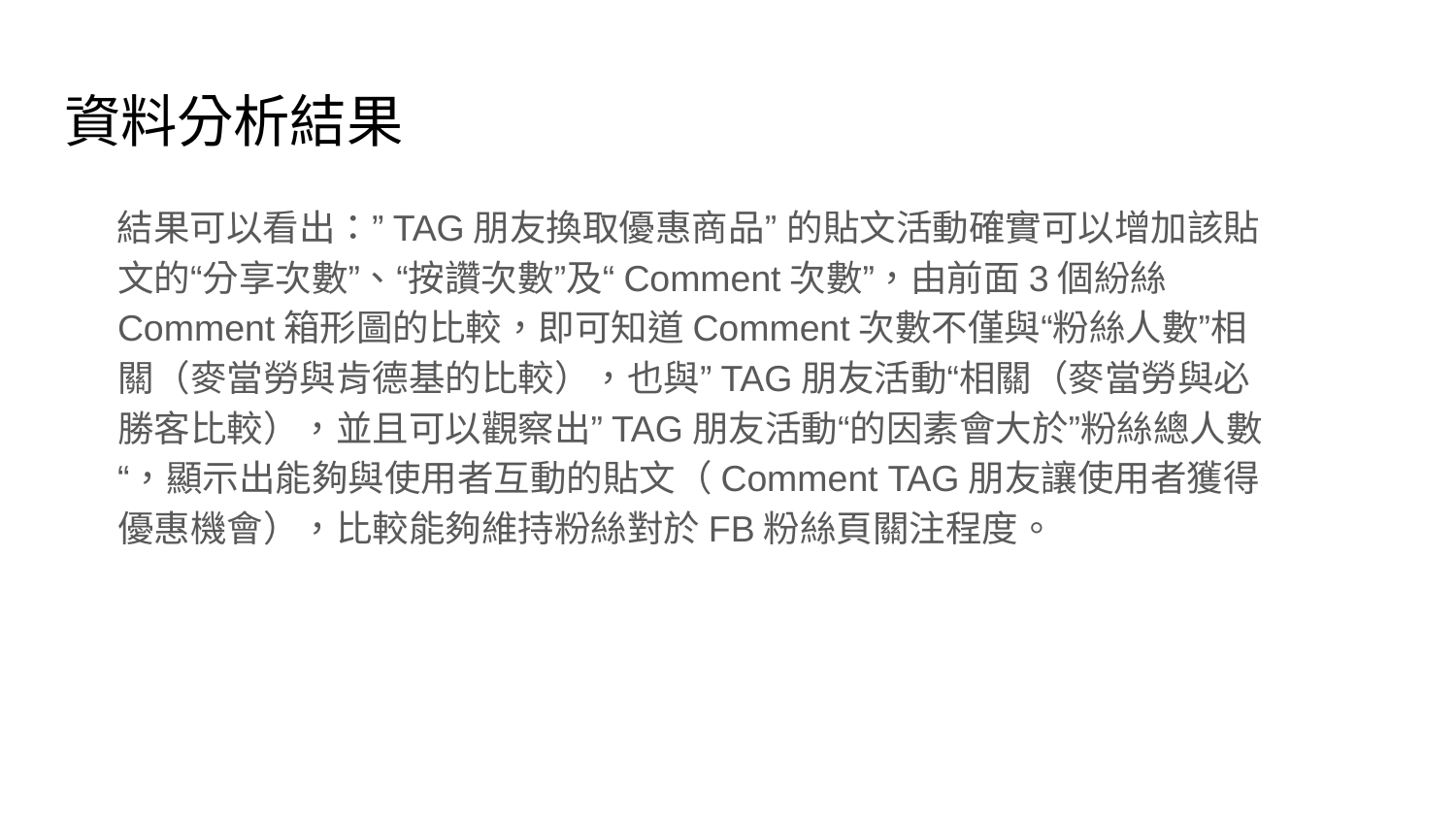

# 資料分析結果
結果可以看出：”TAG朋友換取優惠商品” 的貼文活動確實可以增加該貼文的“分享次數”、“按讚次數”及“Comment次數”，由前面3個紛絲Comment箱形圖的比較，即可知道Comment次數不僅與“粉絲人數”相關（麥當勞與肯德基的比較），也與”TAG朋友活動“相關（麥當勞與必勝客比較），並且可以觀察出”TAG朋友活動“的因素會大於”粉絲總人數“，顯示出能夠與使用者互動的貼文（Comment TAG朋友讓使用者獲得優惠機會），比較能夠維持粉絲對於FB粉絲頁關注程度。